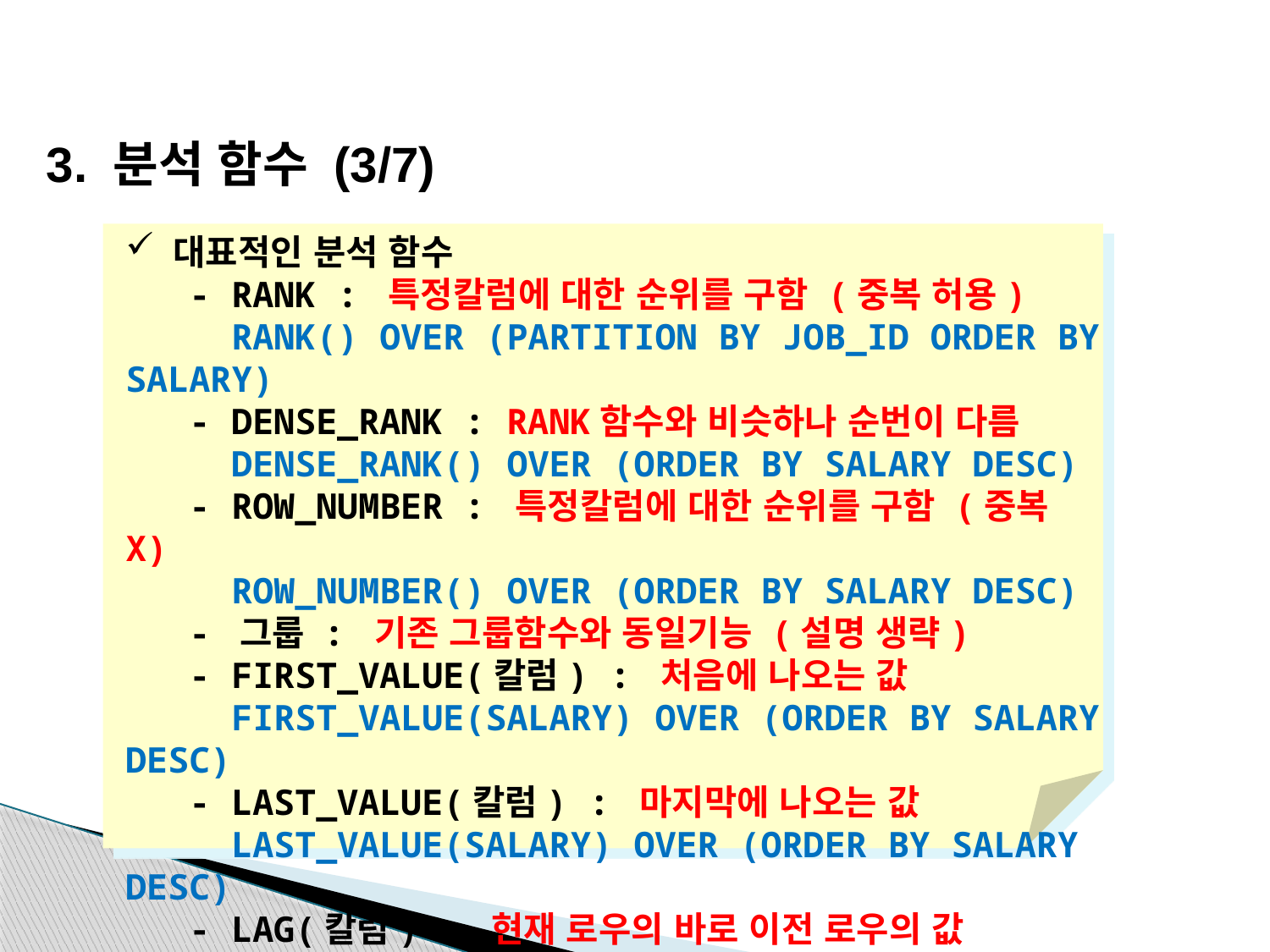

3. 분석 함수 (3/7)
대표적인 분석 함수
   - RANK : 특정칼럼에 대한 순위를 구함 (중복 허용)
     RANK() OVER (PARTITION BY JOB_ID ORDER BY SALARY)
   - DENSE_RANK : RANK함수와 비슷하나 순번이 다름
     DENSE_RANK() OVER (ORDER BY SALARY DESC)
   - ROW_NUMBER : 특정칼럼에 대한 순위를 구함 (중복 X)
     ROW_NUMBER() OVER (ORDER BY SALARY DESC)
   - 그룹 : 기존 그룹함수와 동일기능 (설명 생략)
   - FIRST_VALUE(칼럼) : 처음에 나오는 값
     FIRST_VALUE(SALARY) OVER (ORDER BY SALARY DESC)
   - LAST_VALUE(칼럼) : 마지막에 나오는 값
     LAST_VALUE(SALARY) OVER (ORDER BY SALARY DESC)
   - LAG(칼럼) : 현재 로우의 바로 이전 로우의 값
     LAG(SALARY) OVER (ORDER BY SALARY DESC)